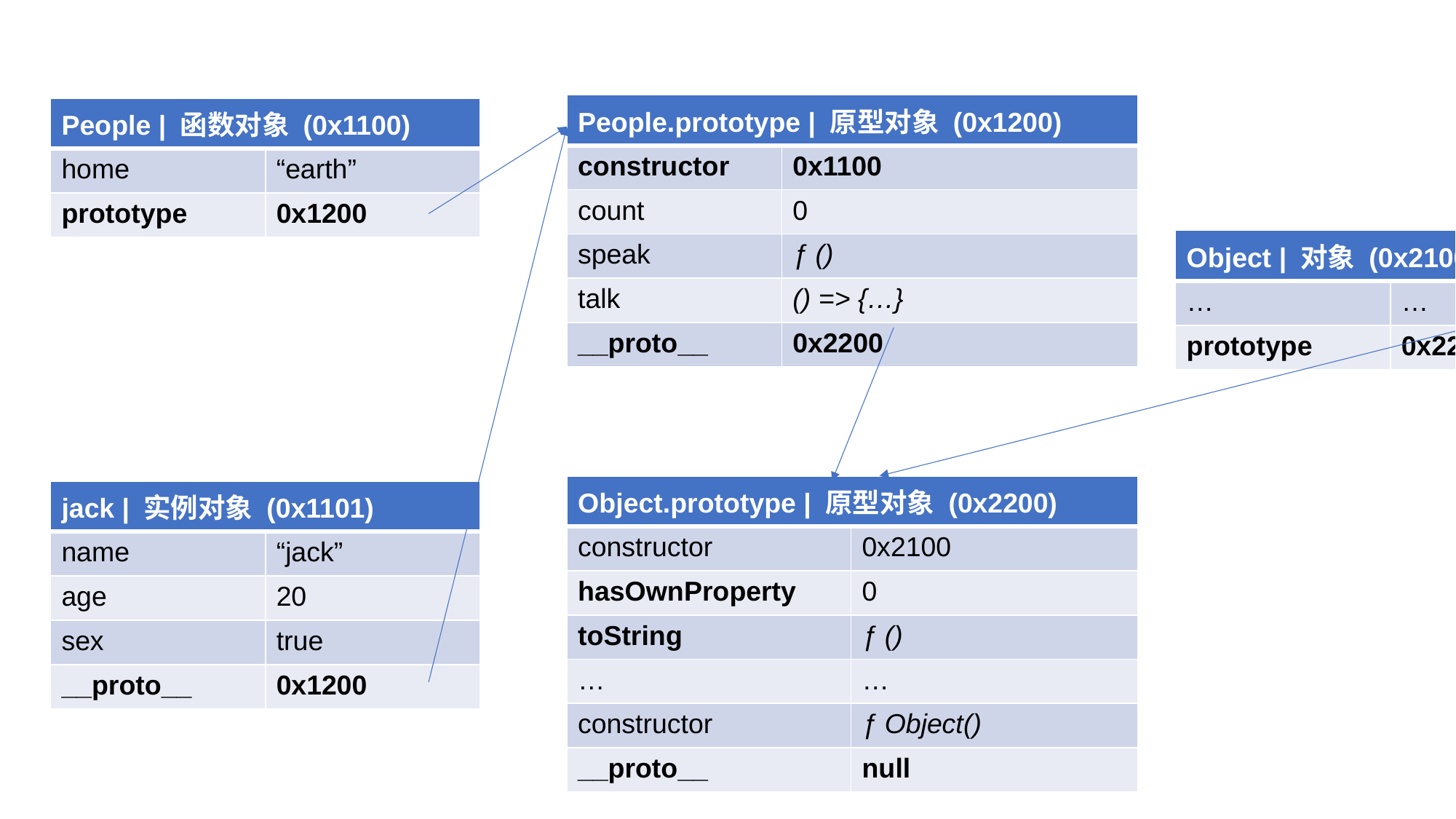

| People.prototype | 原型对象 (0x1200) |  |
| --- | --- |
| constructor | 0x1100 |
| count | 0 |
| speak | ƒ () |
| talk | () => {…} |
| \_\_proto\_\_ | 0x2200 |
| People | 函数对象 (0x1100) |  |
| --- | --- |
| home | “earth” |
| prototype | 0x1200 |
| Object | 对象 (0x2100) |  |
| --- | --- |
| … | … |
| prototype | 0x2200 |
| Object.prototype | 原型对象 (0x2200) |  |
| --- | --- |
| constructor | 0x2100 |
| hasOwnProperty | 0 |
| toString | ƒ () |
| … | … |
| constructor | ƒ Object() |
| \_\_proto\_\_ | null |
| jack | 实例对象 (0x1101) |  |
| --- | --- |
| name | “jack” |
| age | 20 |
| sex | true |
| \_\_proto\_\_ | 0x1200 |